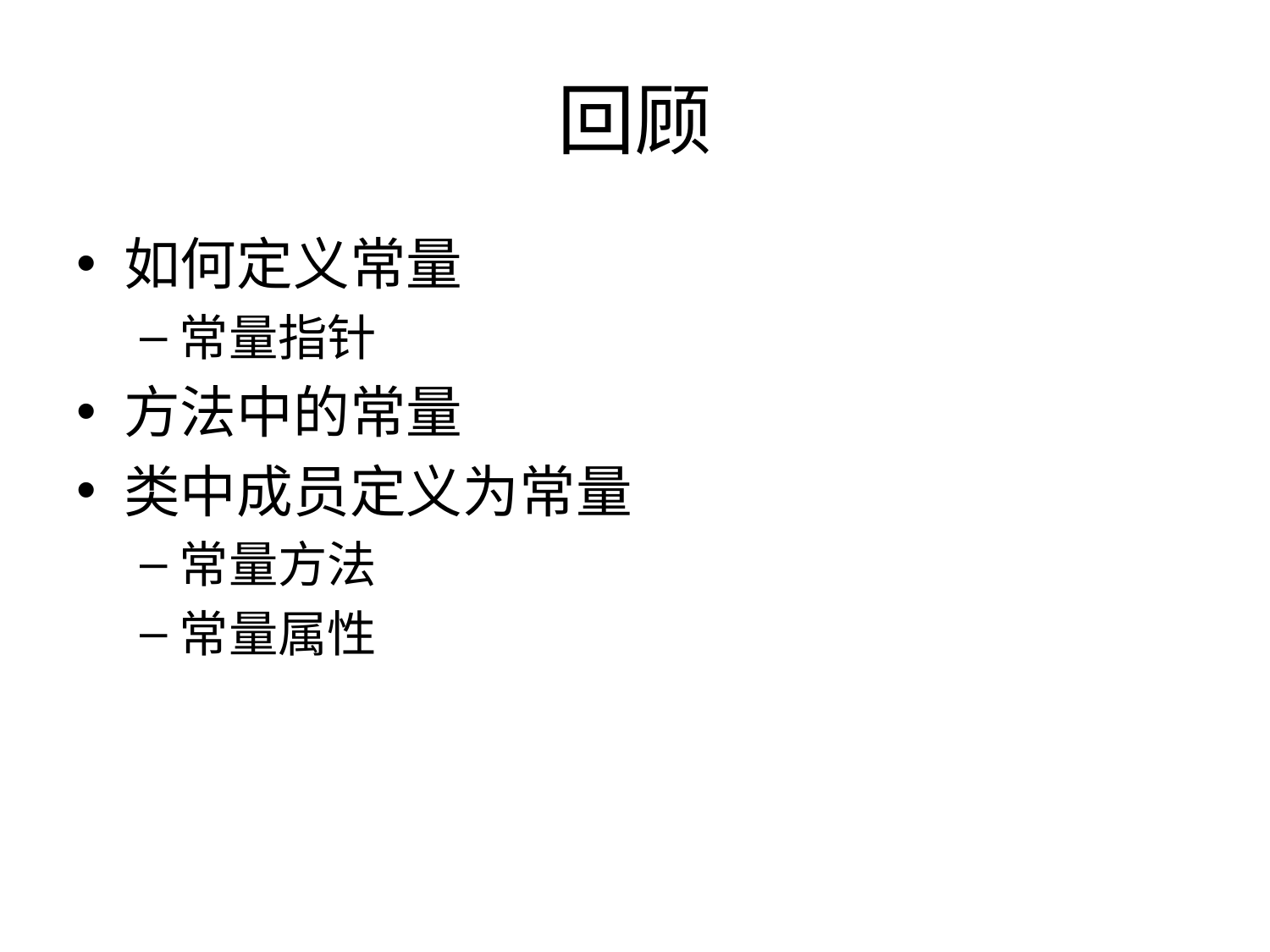

# 回顾
如何定义常量
常量指针
方法中的常量
类中成员定义为常量
常量方法
常量属性